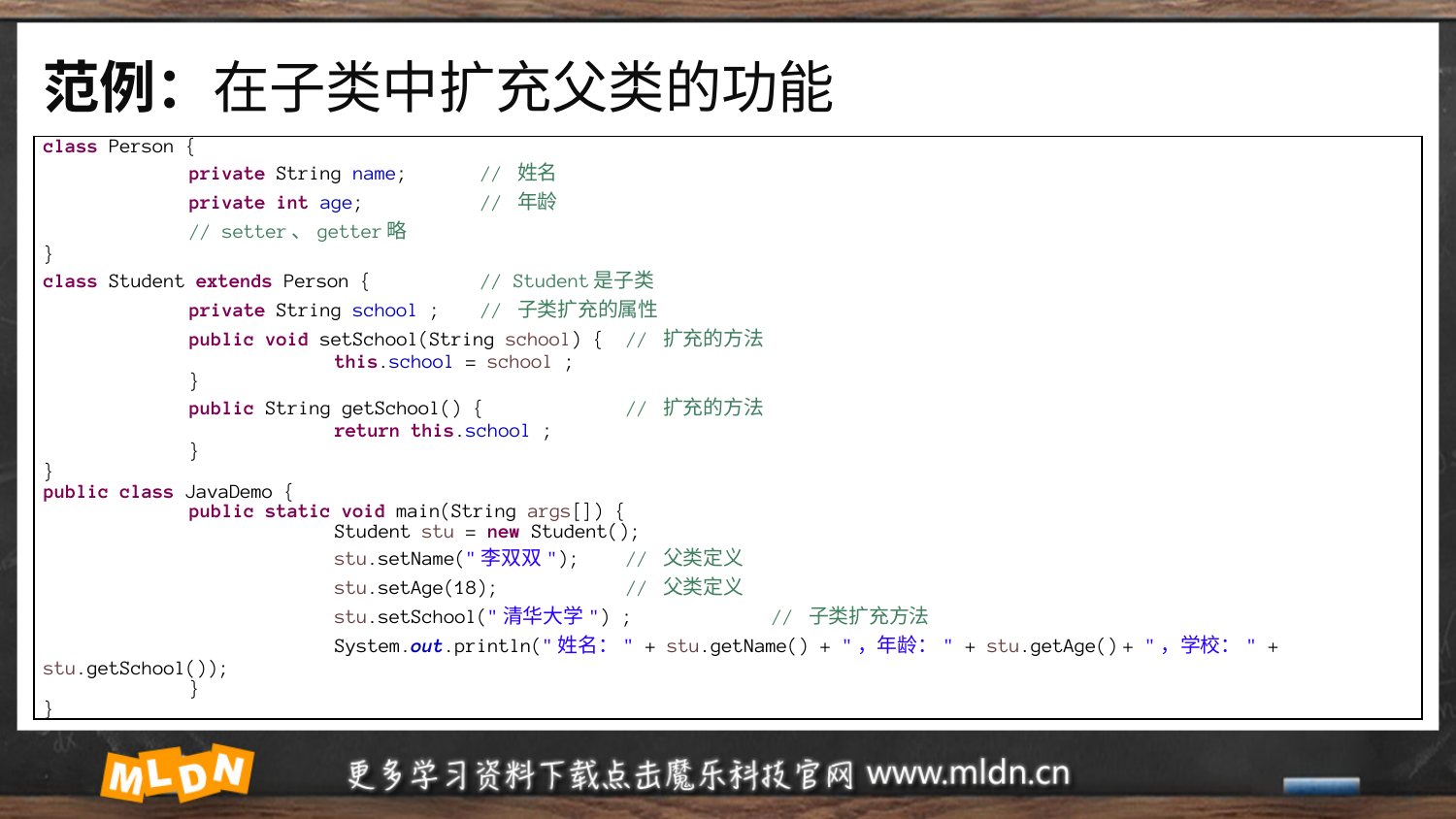

# 范例：在子类中扩充父类的功能
| class Person { private String name; // 姓名 private int age; // 年龄 // setter、getter略 } class Student extends Person { // Student是子类 private String school ; // 子类扩充的属性 public void setSchool(String school) { // 扩充的方法 this.school = school ; } public String getSchool() { // 扩充的方法 return this.school ; } } public class JavaDemo { public static void main(String args[]) { Student stu = new Student(); stu.setName("李双双"); // 父类定义 stu.setAge(18); // 父类定义 stu.setSchool("清华大学") ; // 子类扩充方法 System.out.println("姓名：" + stu.getName() + "，年龄：" + stu.getAge() + "，学校：" + stu.getSchool()); } } |
| --- |